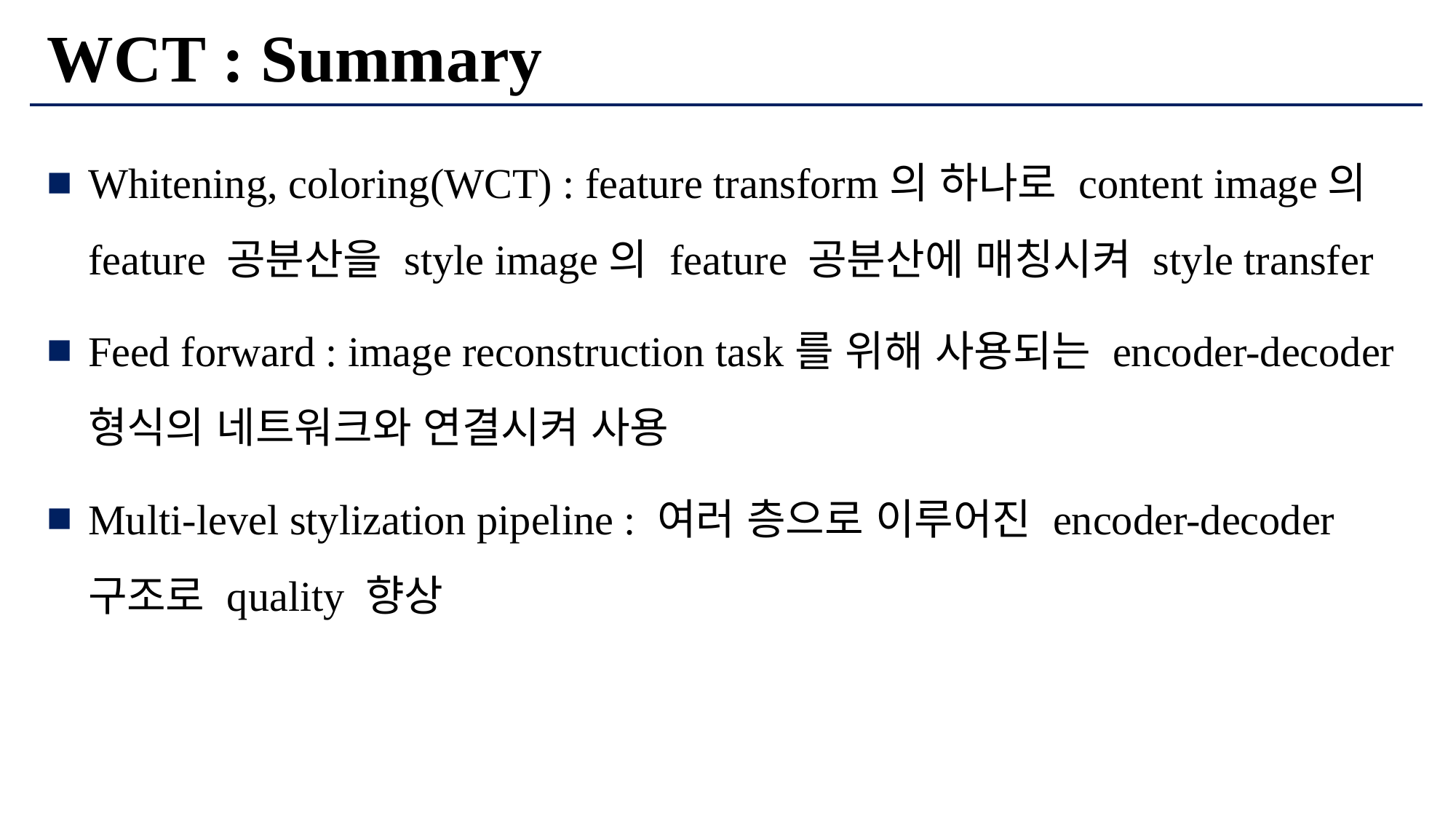

# WCT : Summary
Whitening, coloring(WCT) : feature transform의 하나로 content image의 feature 공분산을 style image의 feature 공분산에 매칭시켜 style transfer
Feed forward : image reconstruction task를 위해 사용되는 encoder-decoder 형식의 네트워크와 연결시켜 사용
Multi-level stylization pipeline : 여러 층으로 이루어진 encoder-decoder 구조로 quality 향상